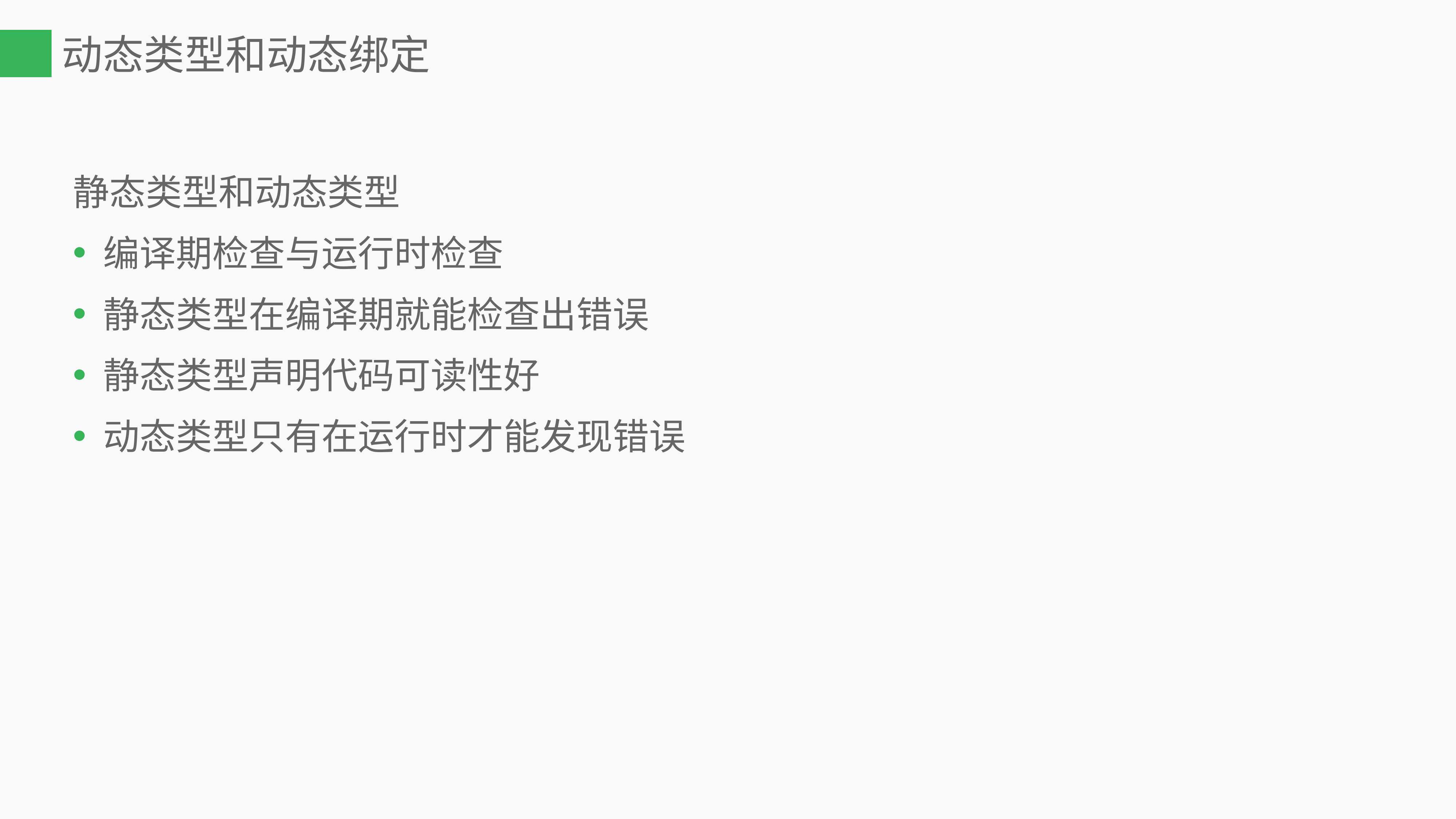

# 动态类型和动态绑定
静态类型和动态类型
编译期检查与运行时检查
静态类型在编译期就能检查出错误
静态类型声明代码可读性好
动态类型只有在运行时才能发现错误